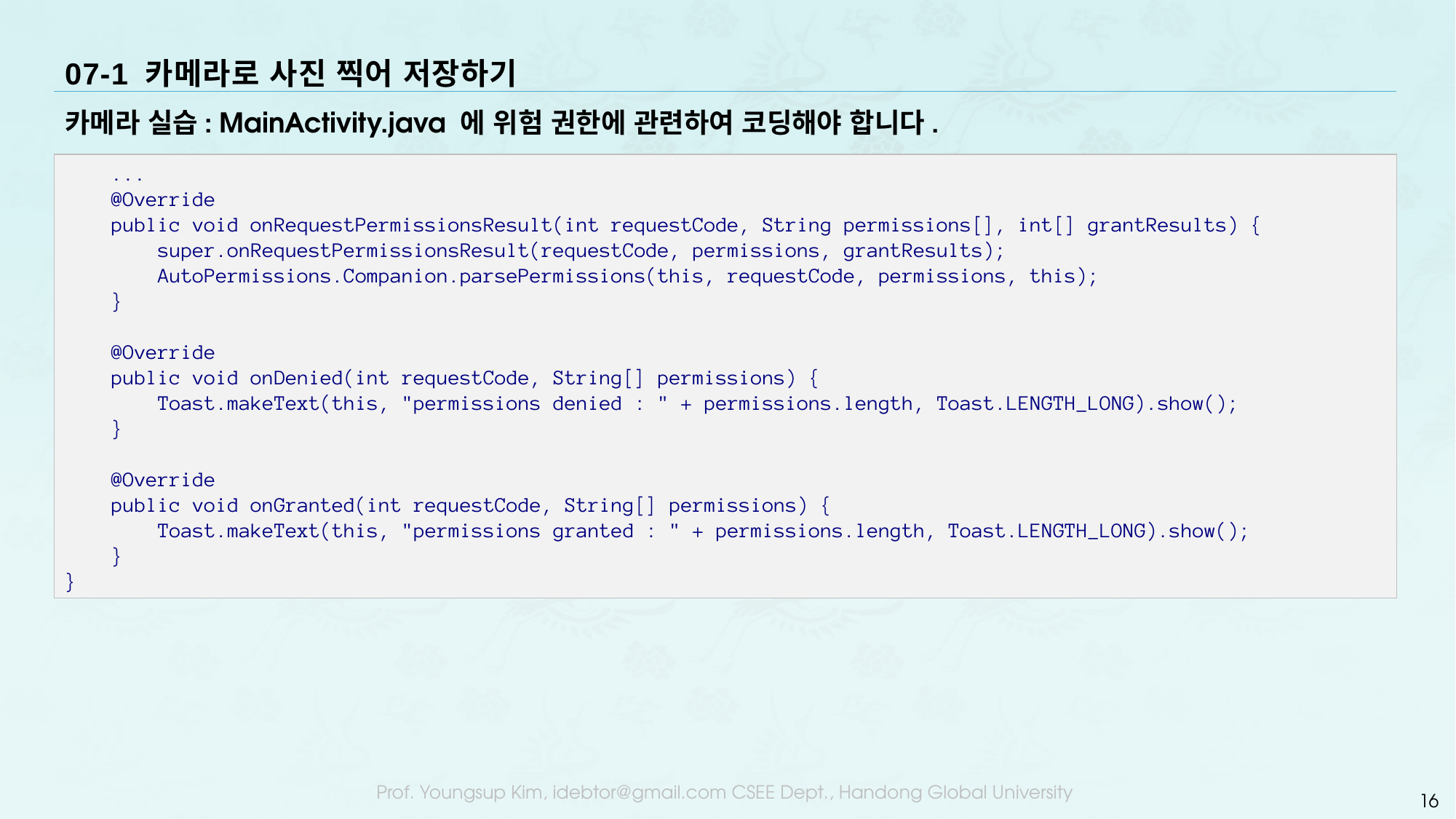

# 07-1 카메라로 사진 찍어 저장하기
카메라 실습: MainActivity.java 에 위험 권한에 관련하여 코딩해야 합니다.

    ...
    @Override
    public void onRequestPermissionsResult(int requestCode, String permissions[], int[] grantResults) {
        super.onRequestPermissionsResult(requestCode, permissions, grantResults);
        AutoPermissions.Companion.parsePermissions(this, requestCode, permissions, this);
    }

    @Override
    public void onDenied(int requestCode, String[] permissions) {
        Toast.makeText(this, "permissions denied : " + permissions.length, Toast.LENGTH_LONG).show();
    }

    @Override
    public void onGranted(int requestCode, String[] permissions) {
        Toast.makeText(this, "permissions granted : " + permissions.length, Toast.LENGTH_LONG).show();
    }
}
16